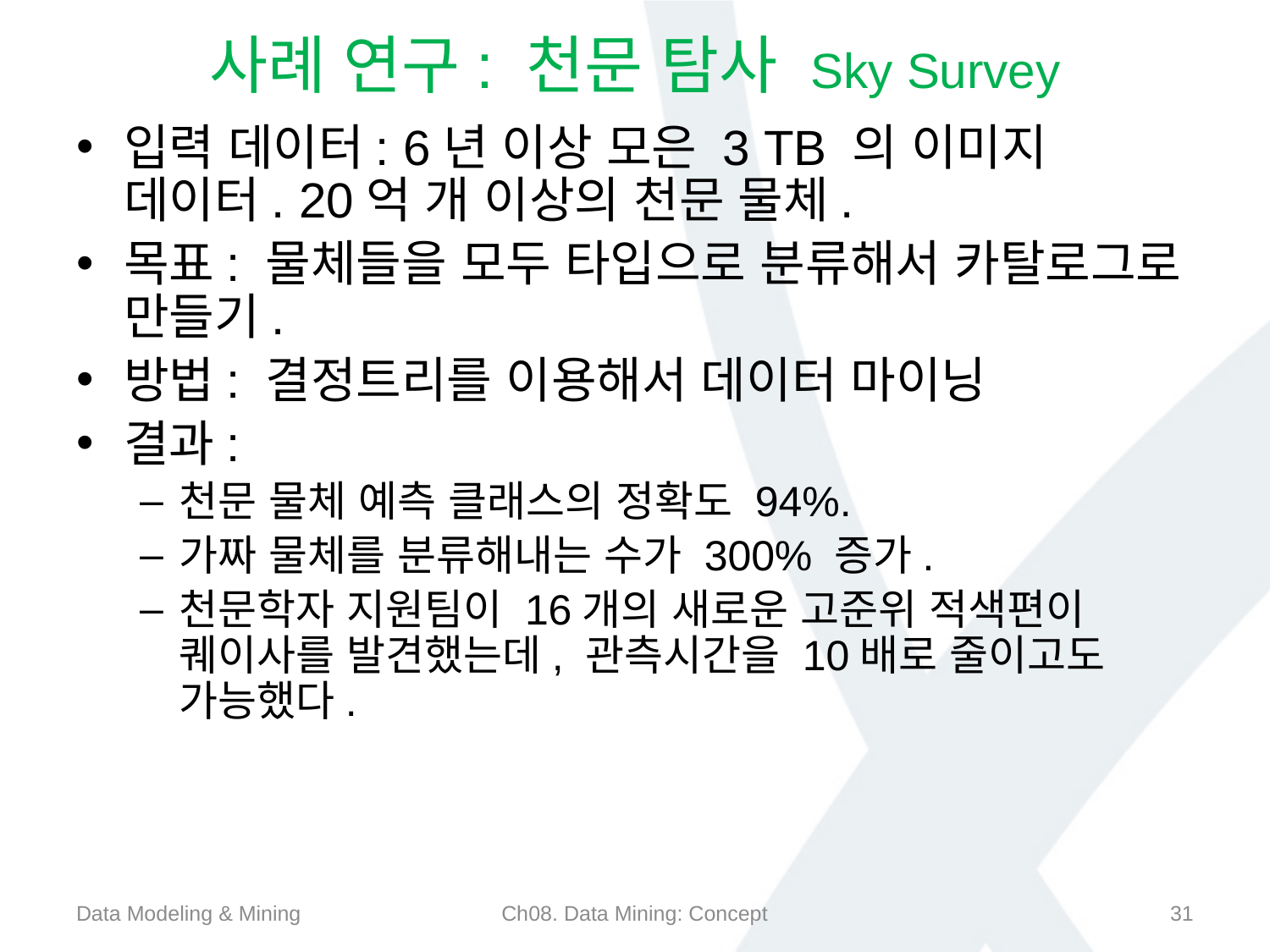

# 사례 연구: 천문 탐사 Sky Survey
입력 데이터: 6년 이상 모은 3 TB 의 이미지 데이터. 20억 개 이상의 천문 물체.
목표: 물체들을 모두 타입으로 분류해서 카탈로그로 만들기.
방법: 결정트리를 이용해서 데이터 마이닝
결과:
천문 물체 예측 클래스의 정확도 94%.
가짜 물체를 분류해내는 수가 300% 증가.
천문학자 지원팀이 16개의 새로운 고준위 적색편이 퀘이사를 발견했는데, 관측시간을 10배로 줄이고도 가능했다.
Data Modeling & Mining
Ch08. Data Mining: Concept
31